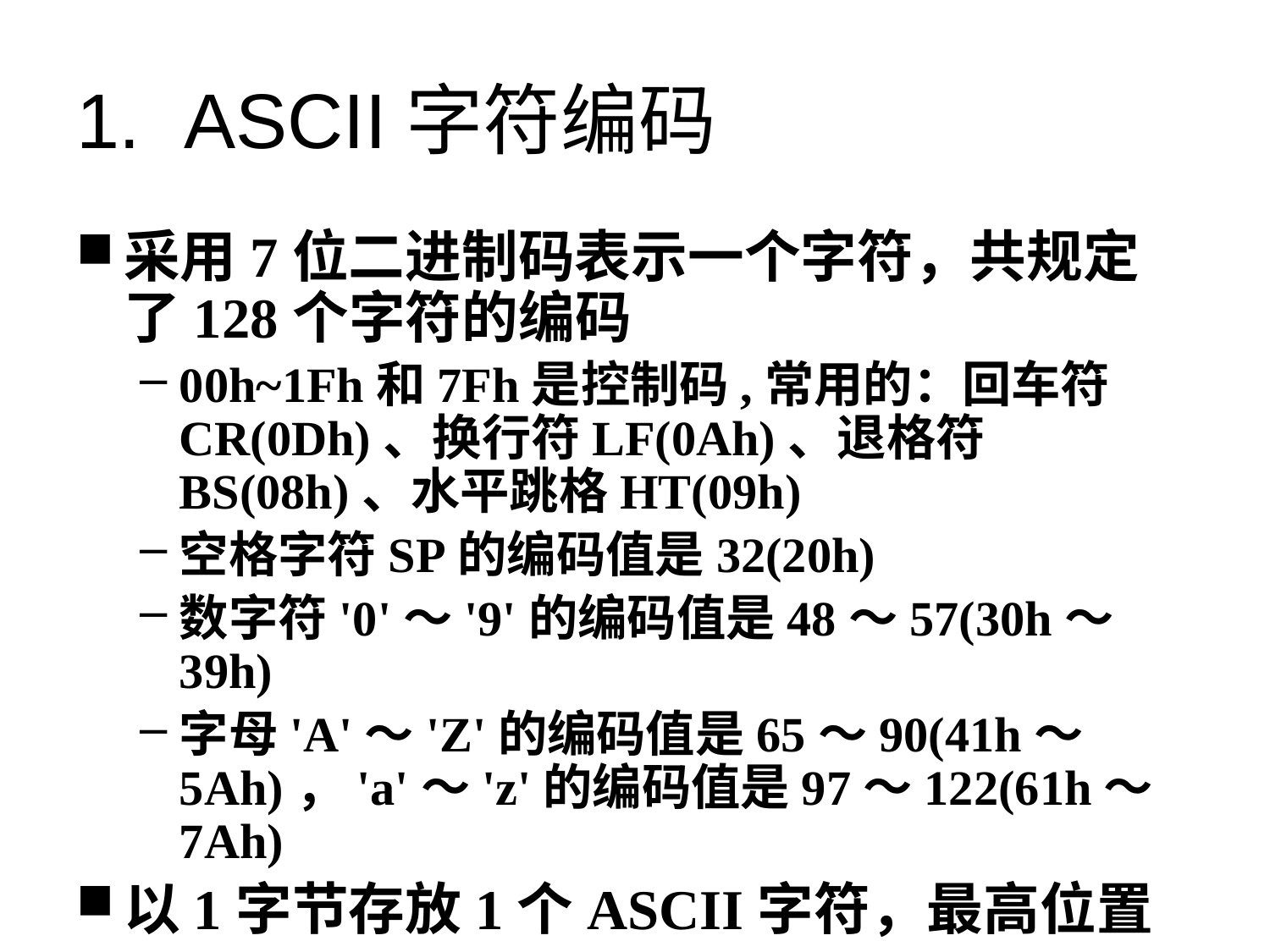

# 1.  ASCII字符编码
采用7位二进制码表示一个字符，共规定了128个字符的编码
00h~1Fh和7Fh是控制码,常用的：回车符CR(0Dh)、换行符LF(0Ah)、退格符BS(08h)、水平跳格HT(09h)
空格字符SP的编码值是32(20h)
数字符'0'～'9'的编码值是48～57(30h～39h)
字母'A'～'Z'的编码值是65～90(41h～5Ah)，'a'～'z'的编码值是97～122(61h～7Ah)
以1字节存放1个ASCII字符，最高位置0